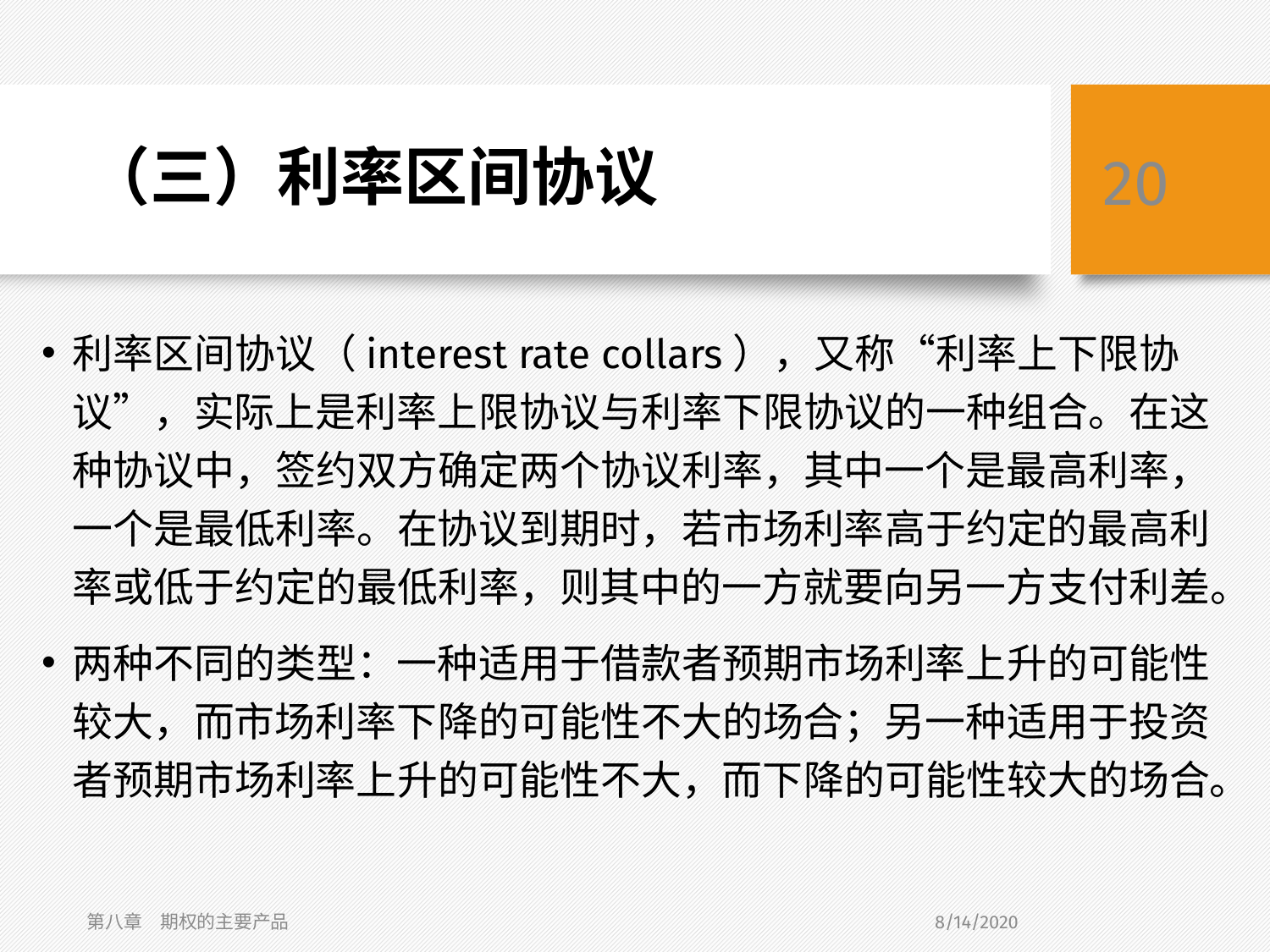

# （三）利率区间协议
20
利率区间协议（interest rate collars），又称“利率上下限协议”，实际上是利率上限协议与利率下限协议的一种组合。在这种协议中，签约双方确定两个协议利率，其中一个是最高利率，一个是最低利率。在协议到期时，若市场利率高于约定的最高利率或低于约定的最低利率，则其中的一方就要向另一方支付利差。
两种不同的类型：一种适用于借款者预期市场利率上升的可能性较大，而市场利率下降的可能性不大的场合；另一种适用于投资者预期市场利率上升的可能性不大，而下降的可能性较大的场合。

8/14/2020
第八章　期权的主要产品